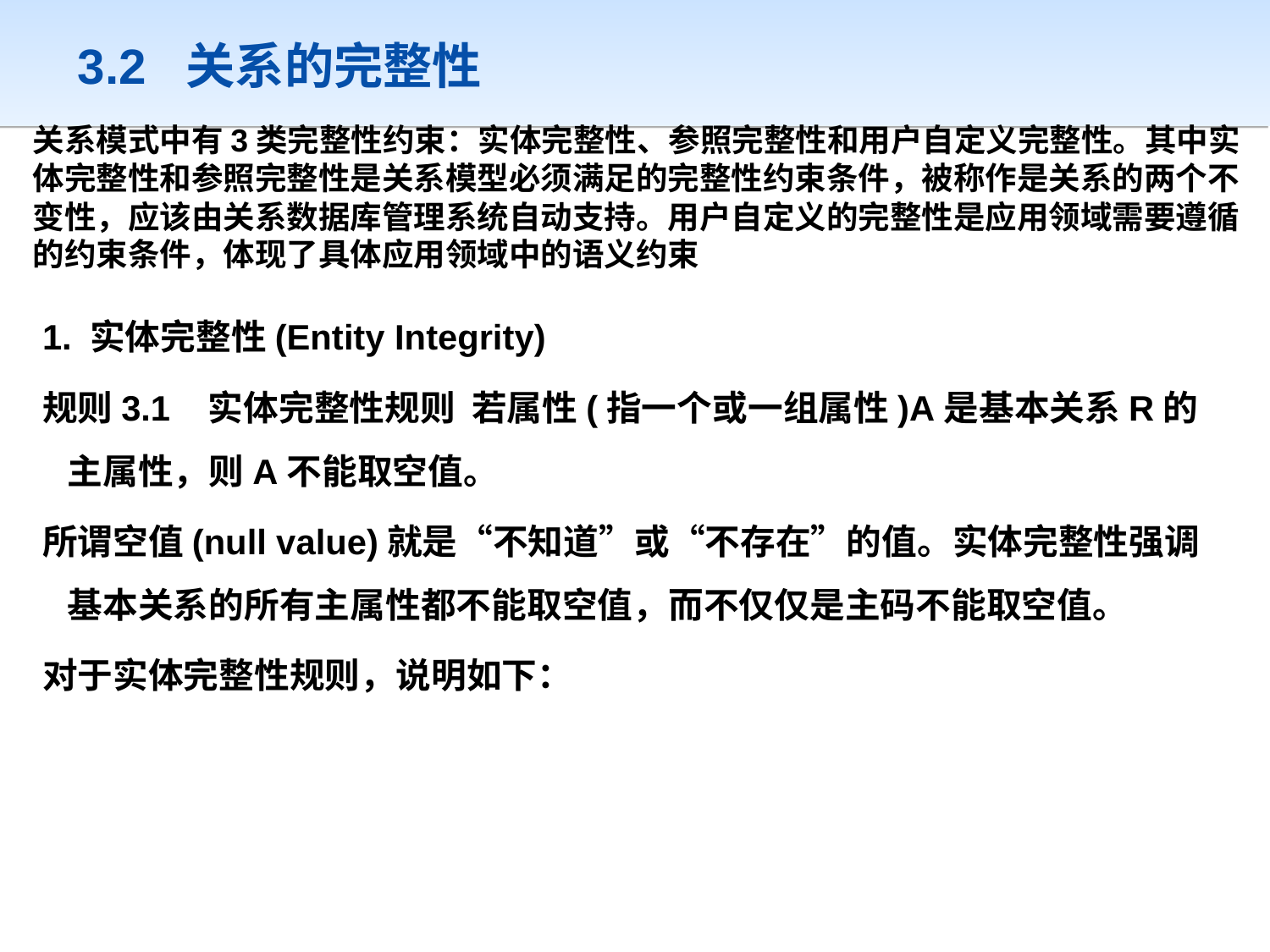

# 3.2  关系的完整性
关系模式中有3类完整性约束：实体完整性、参照完整性和用户自定义完整性。其中实体完整性和参照完整性是关系模型必须满足的完整性约束条件，被称作是关系的两个不变性，应该由关系数据库管理系统自动支持。用户自定义的完整性是应用领域需要遵循的约束条件，体现了具体应用领域中的语义约束
1. 实体完整性(Entity Integrity)
规则3.1   实体完整性规则  若属性(指一个或一组属性)A是基本关系R的主属性，则A不能取空值。
所谓空值(null value)就是“不知道”或“不存在”的值。实体完整性强调基本关系的所有主属性都不能取空值，而不仅仅是主码不能取空值。
对于实体完整性规则，说明如下：